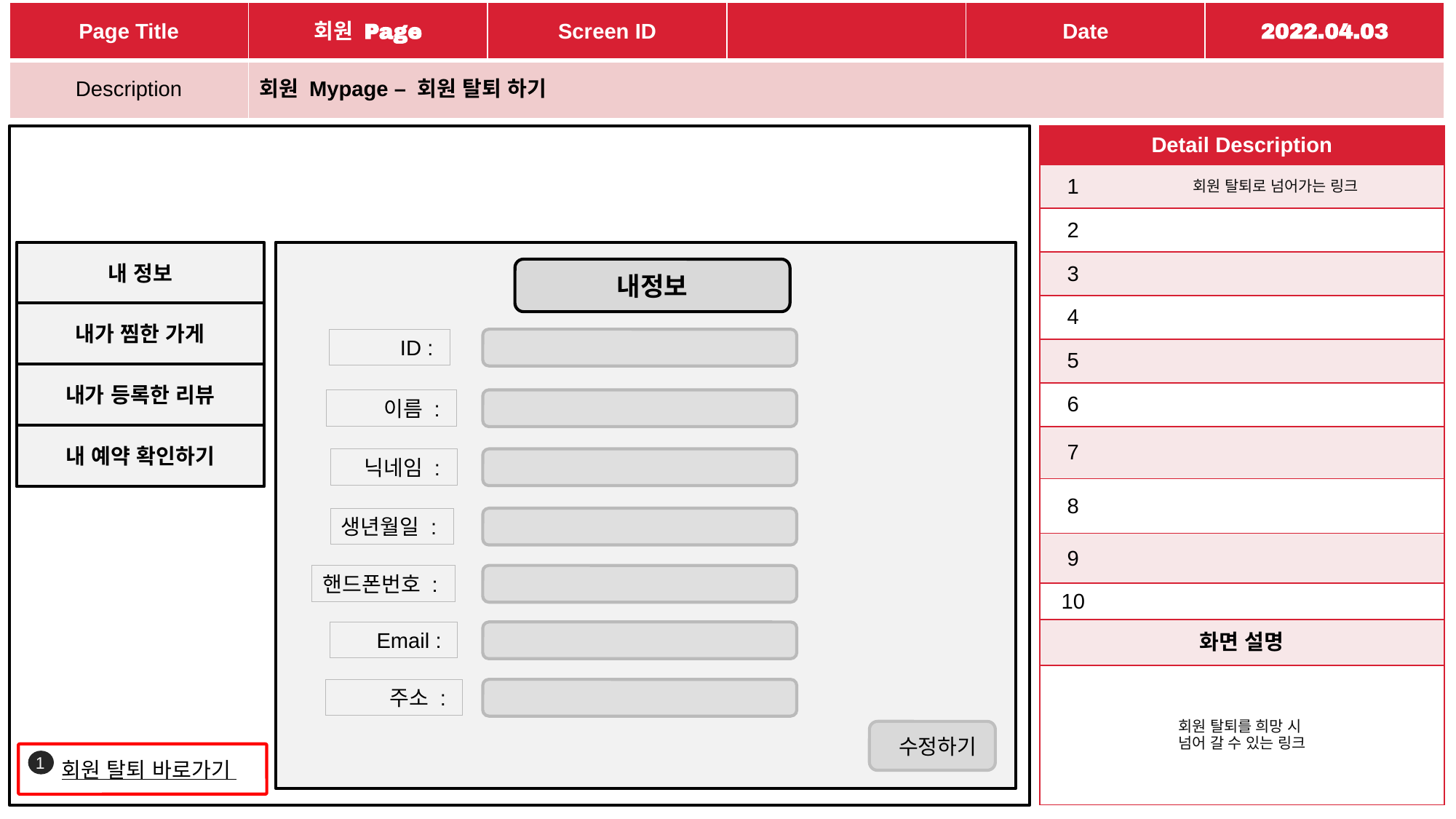

| Page Title | 회원 Page | Screen ID |  | Date | 2022.04.03 |
| --- | --- | --- | --- | --- | --- |
| Description | 회원 Mypage – 회원 탈퇴 하기 |  |  |  |  |

| Detail Description |  |
| --- | --- |
| 1 | 회원 탈퇴로 넘어가는 링크 |
| 2 |  |
| 3 |  |
| 4 |  |
| 5 |  |
| 6 |  |
| 7 |  |
| 8 |  |
| 9 |  |
| 10 |  |
| 화면 설명 |  |
| 회원 탈퇴를 희망 시 넘어 갈 수 있는 링크 |  |
내 정보

내정보
내가 찜한 가게
          ID :

내가 등록한 리뷰
       이름 :

내 예약 확인하기
   닉네임 :

생년월일 :

핸드폰번호 :

      Email :

        주소 :

 수정하기

1

회원 탈퇴 바로가기